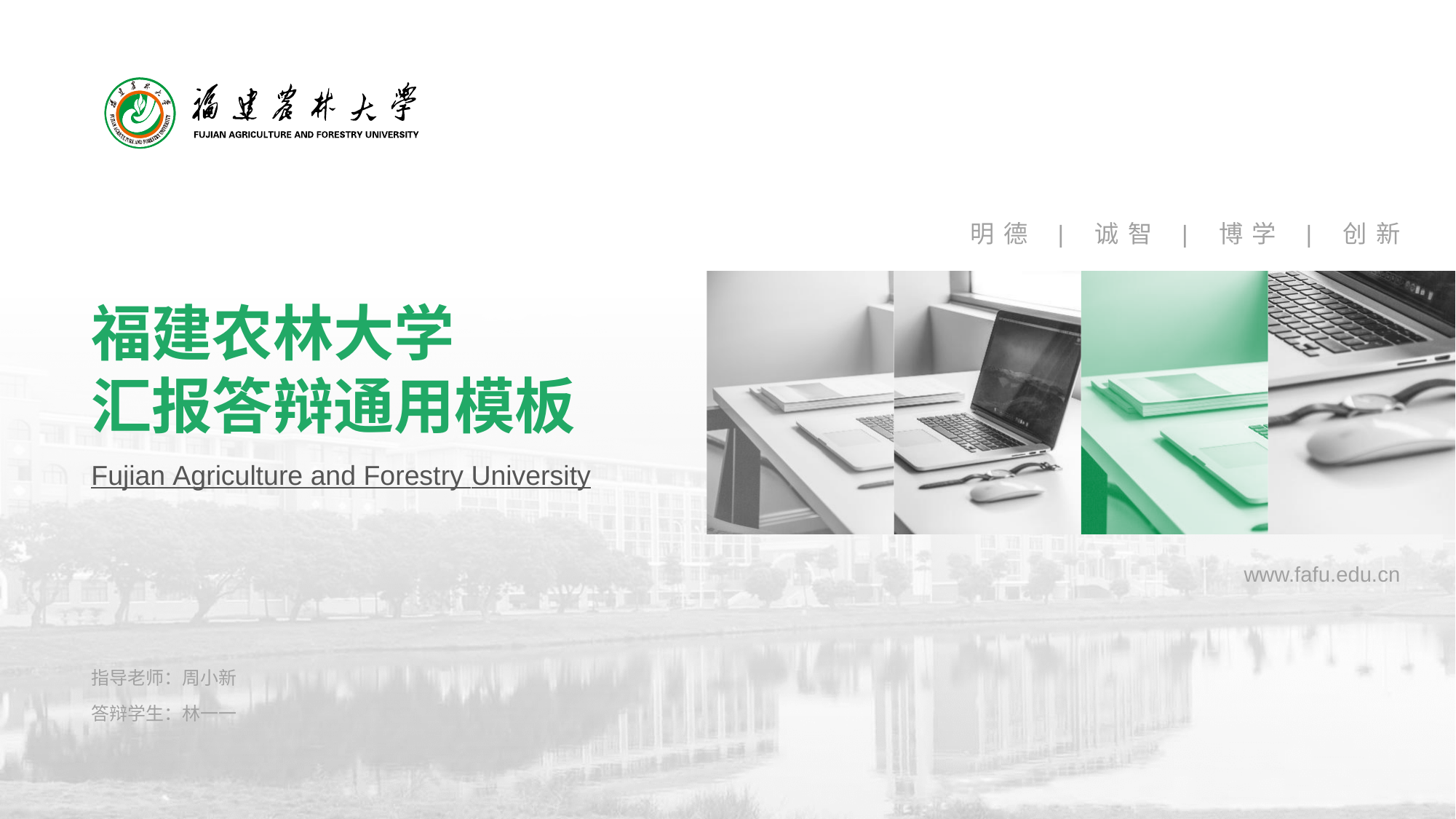

# 福建农林大学 汇报答辩通用模板
明德 | 诚智 | 博学 | 创新
Fujian Agriculture and Forestry University
www.fafu.edu.cn
指导老师：周小新
答辩学生：林一一